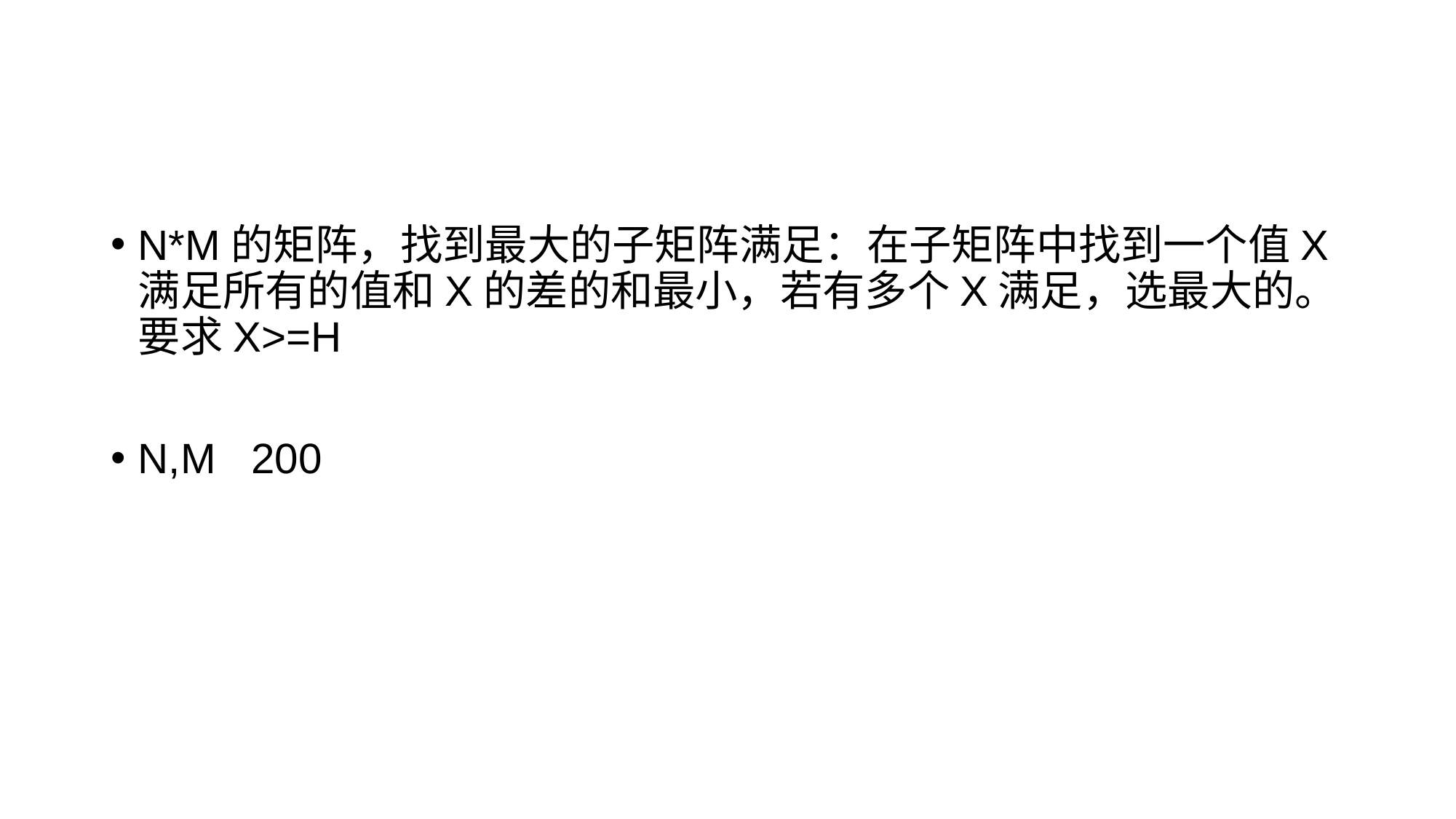

N*M的矩阵，找到最大的子矩阵满足：在子矩阵中找到一个值X满足所有的值和X的差的和最小，若有多个X满足，选最大的。要求X>=H

N,M   200